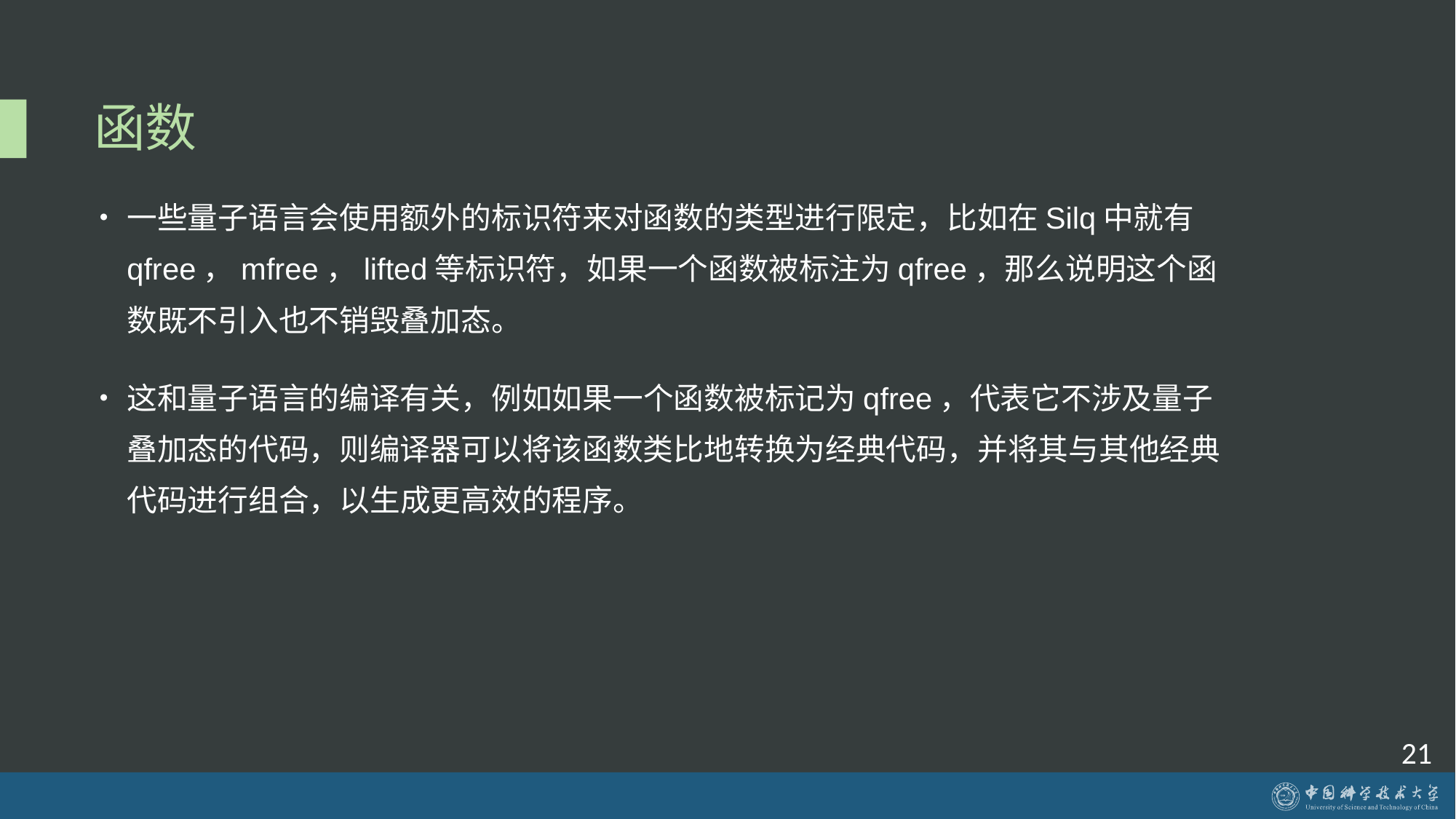

# 函数
一些量子语言会使用额外的标识符来对函数的类型进行限定，比如在Silq中就有qfree，mfree，lifted等标识符，如果一个函数被标注为qfree，那么说明这个函数既不引入也不销毁叠加态。
这和量子语言的编译有关，例如如果一个函数被标记为qfree，代表它不涉及量子叠加态的代码，则编译器可以将该函数类比地转换为经典代码，并将其与其他经典代码进行组合，以生成更高效的程序。
21